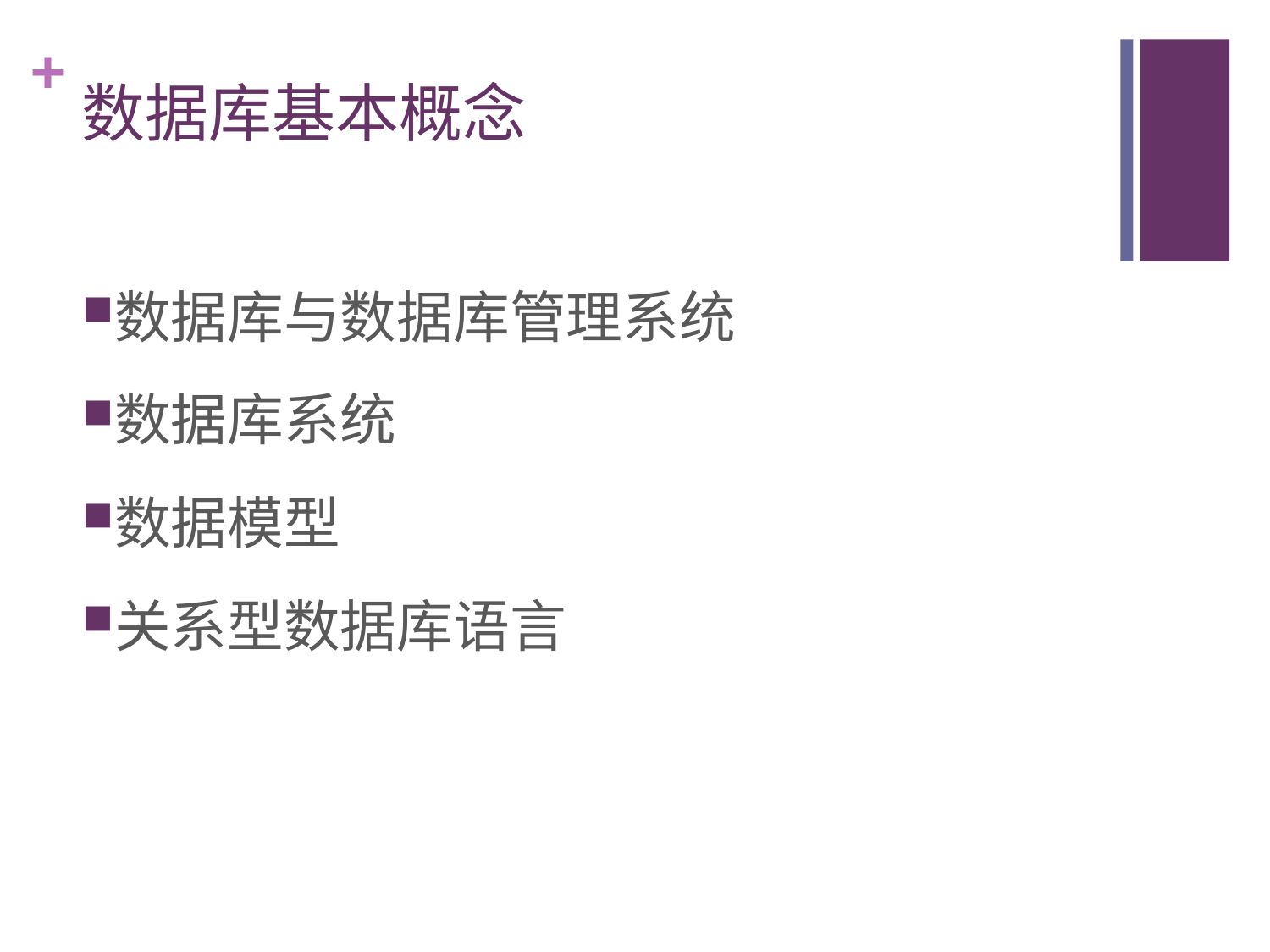

# 数据库基本概念
数据库与数据库管理系统
数据库系统
数据模型
关系型数据库语言